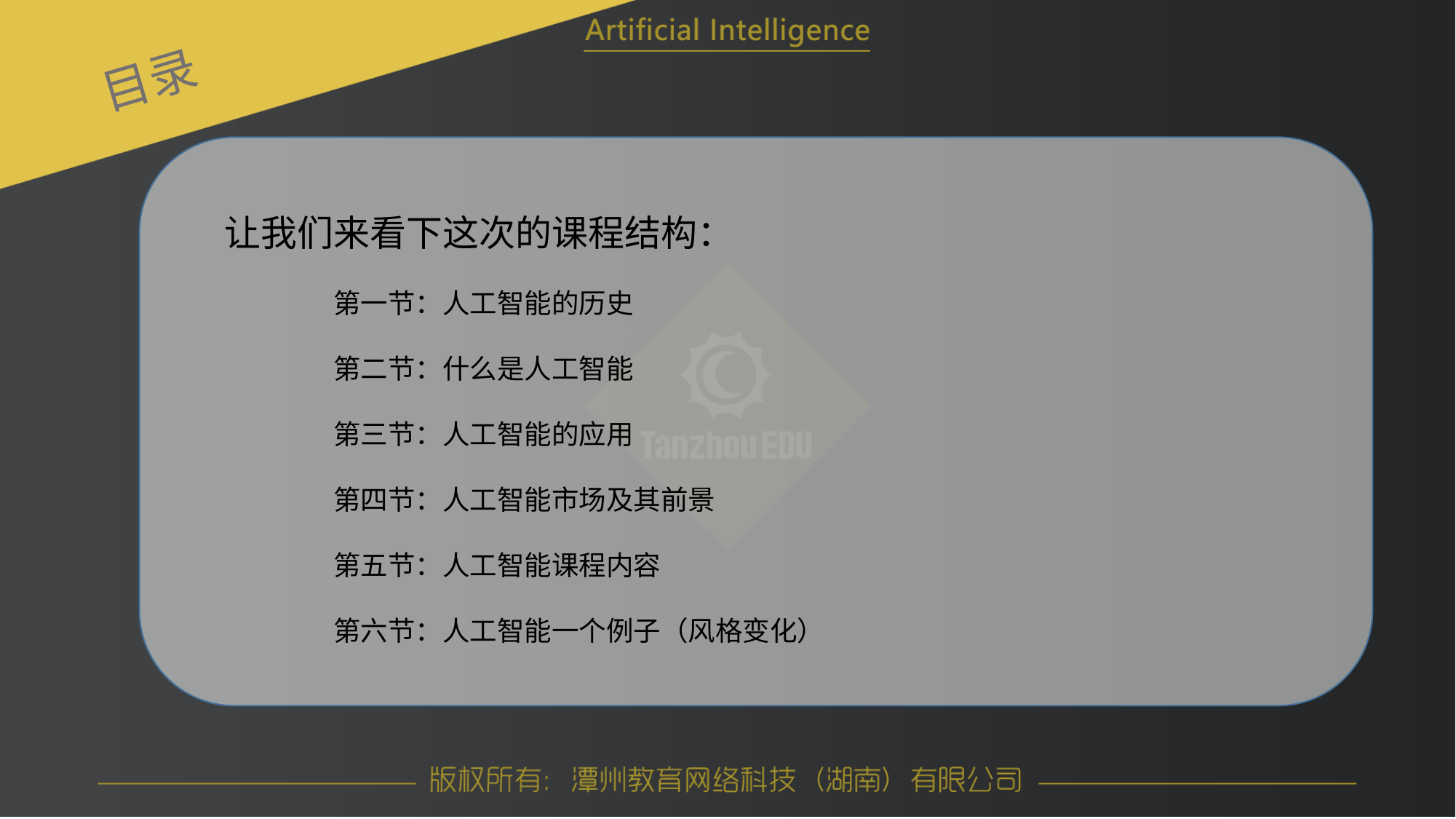

目录

让我们来看下这次的课程结构：

第一节：人工智能的历史

第二节：什么是人工智能

第三节：人工智能的应用

第四节：人工智能市场及其前景

第五节：人工智能课程内容

第六节：人工智能一个例子（风格变化）